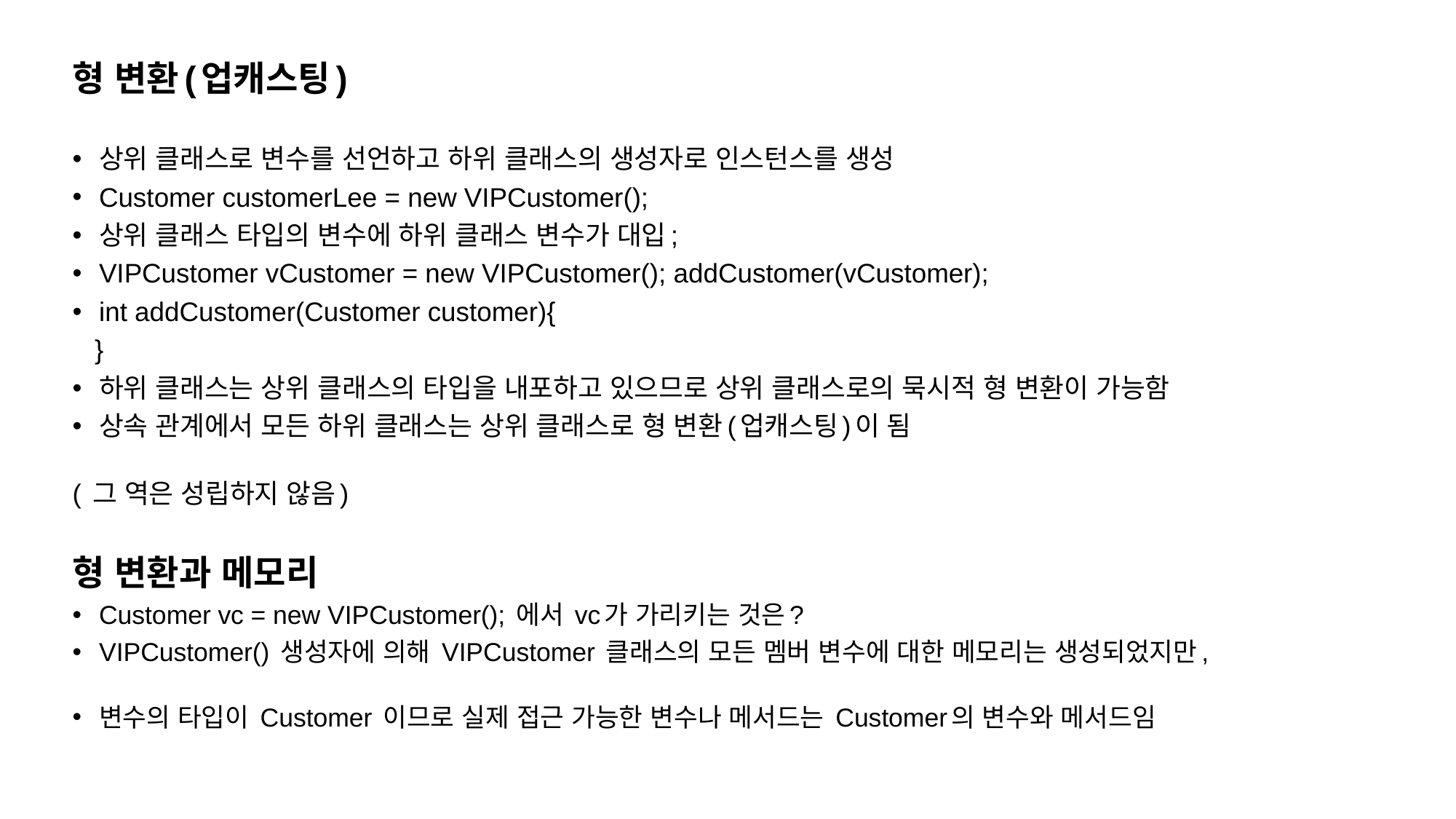

형 변환(업캐스팅)

상위 클래스로 변수를 선언하고 하위 클래스의 생성자로 인스턴스를 생성
Customer customerLee = new VIPCustomer();
상위 클래스 타입의 변수에 하위 클래스 변수가 대입;
VIPCustomer vCustomer = new VIPCustomer(); addCustomer(vCustomer);
int addCustomer(Customer customer){
   }
하위 클래스는 상위 클래스의 타입을 내포하고 있으므로 상위 클래스로의 묵시적 형 변환이 가능함
상속 관계에서 모든 하위 클래스는 상위 클래스로 형 변환(업캐스팅)이 됨
( 그 역은 성립하지 않음)

형 변환과 메모리
Customer vc = new VIPCustomer(); 에서 vc가 가리키는 것은?
VIPCustomer() 생성자에 의해 VIPCustomer 클래스의 모든 멤버 변수에 대한 메모리는 생성되었지만,
변수의 타입이 Customer 이므로 실제 접근 가능한 변수나 메서드는 Customer의 변수와 메서드임